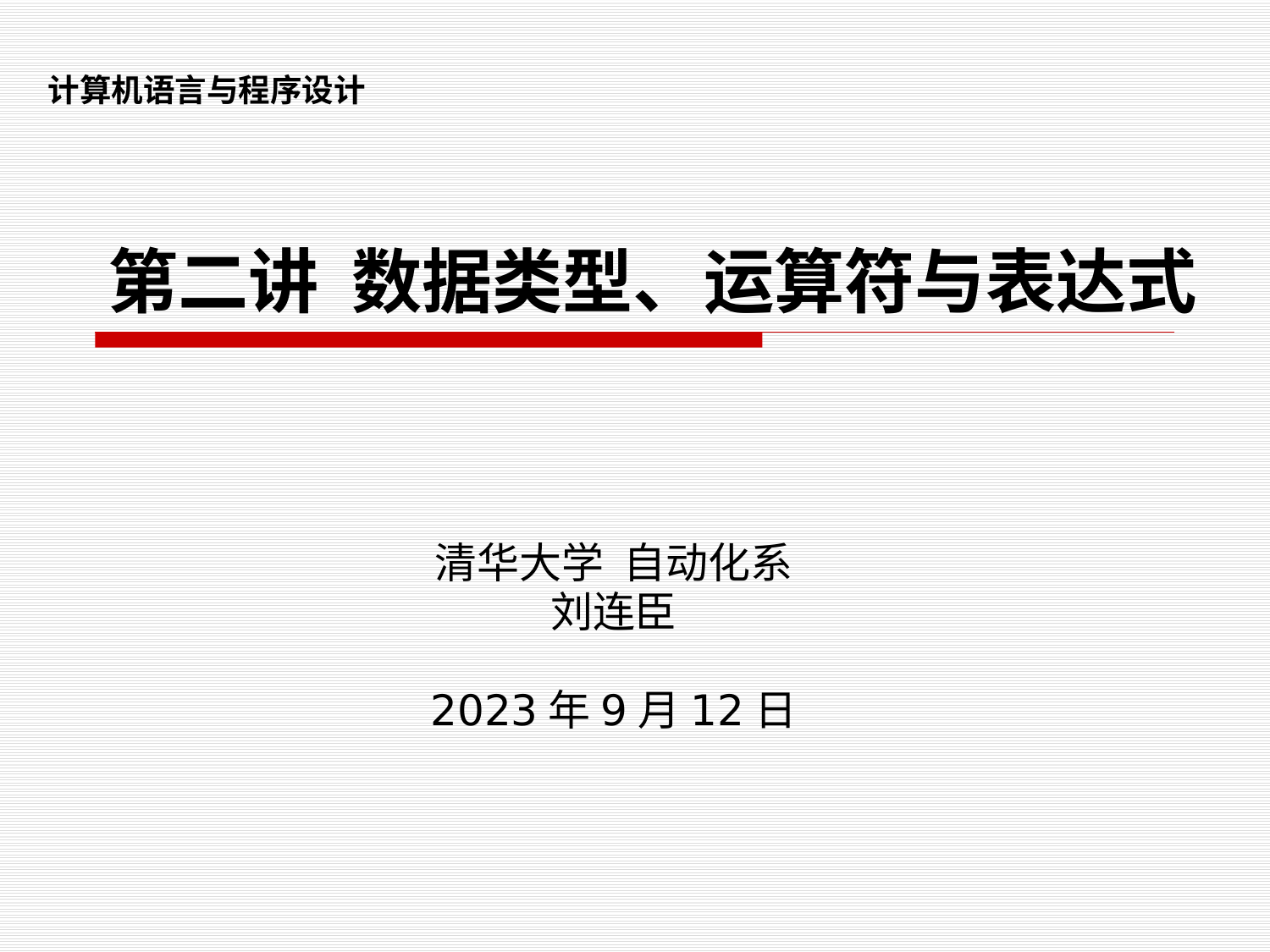

计算机语言与程序设计
# 第二讲  数据类型、运算符与表达式
清华大学  自动化系
刘连臣

2023年9月12日